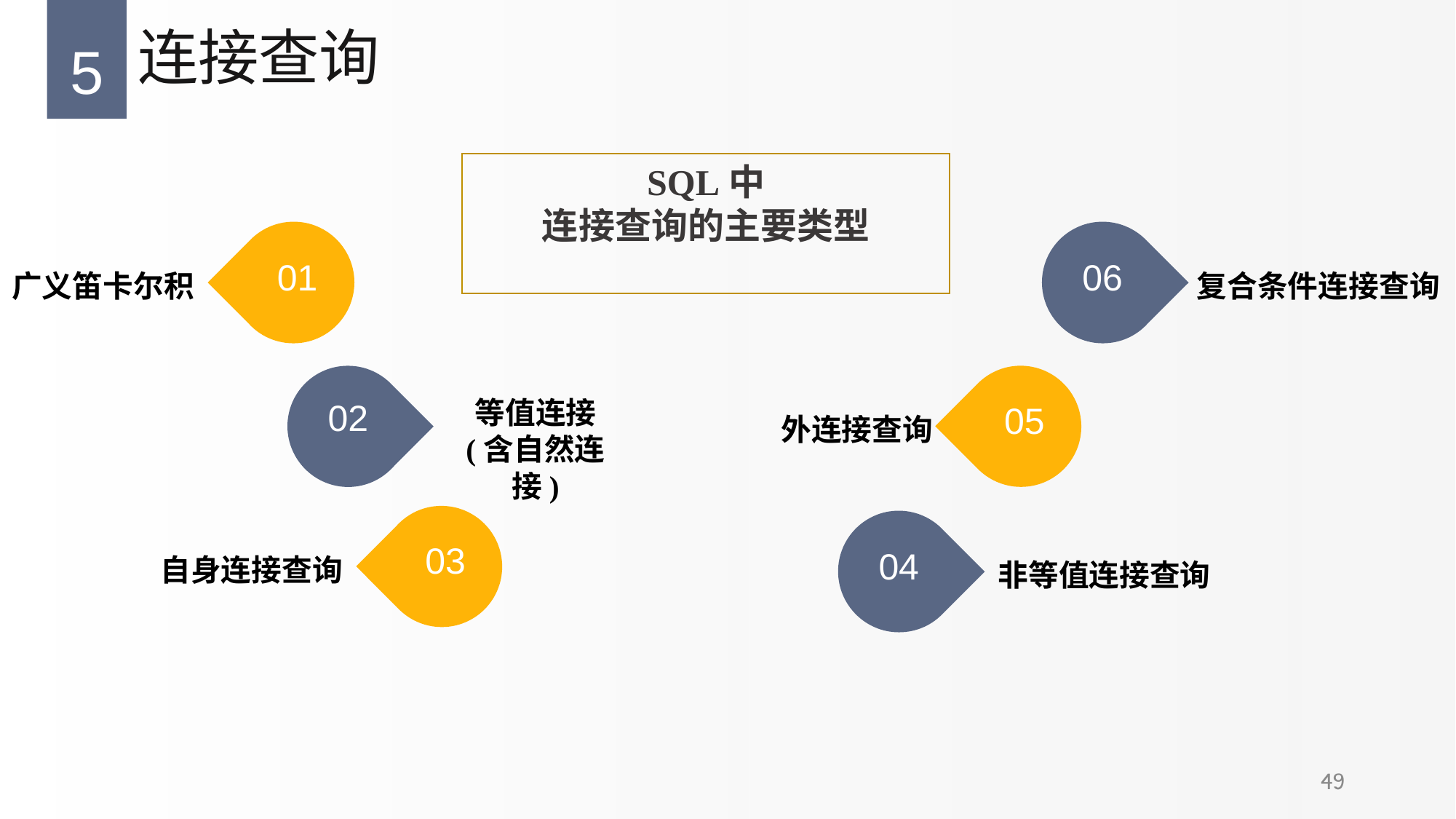

# 连接查询
SQL中
连接查询的主要类型

01

06
广义笛卡尔积
复合条件连接查询

02

05
等值连接
(含自然连接)
外连接查询

03

04
自身连接查询
非等值连接查询
49